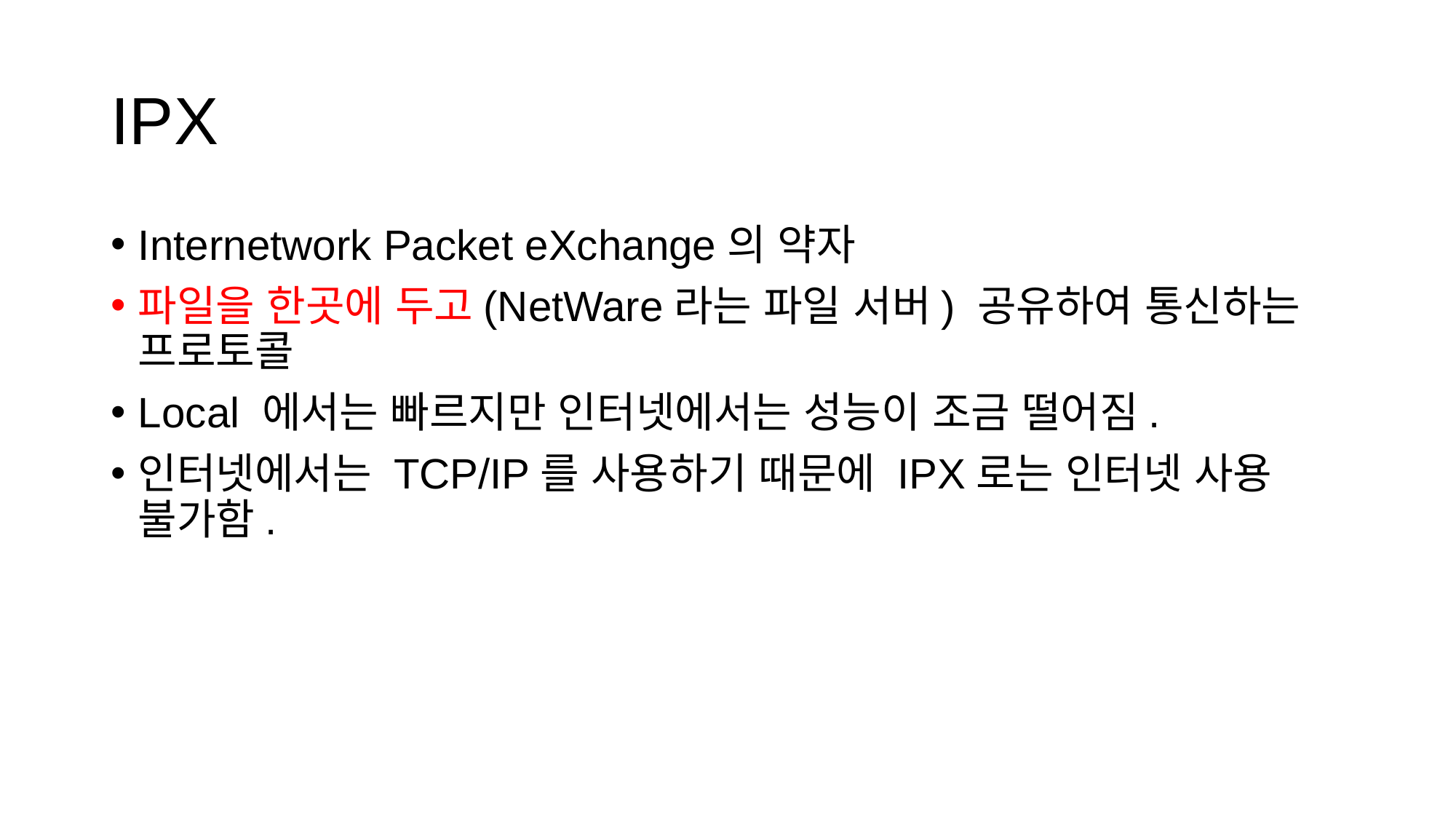

# IPX
Internetwork Packet eXchange의 약자
파일을 한곳에 두고(NetWare라는 파일 서버) 공유하여 통신하는 프로토콜
Local 에서는 빠르지만 인터넷에서는 성능이 조금 떨어짐.
인터넷에서는 TCP/IP를 사용하기 때문에 IPX로는 인터넷 사용 불가함.